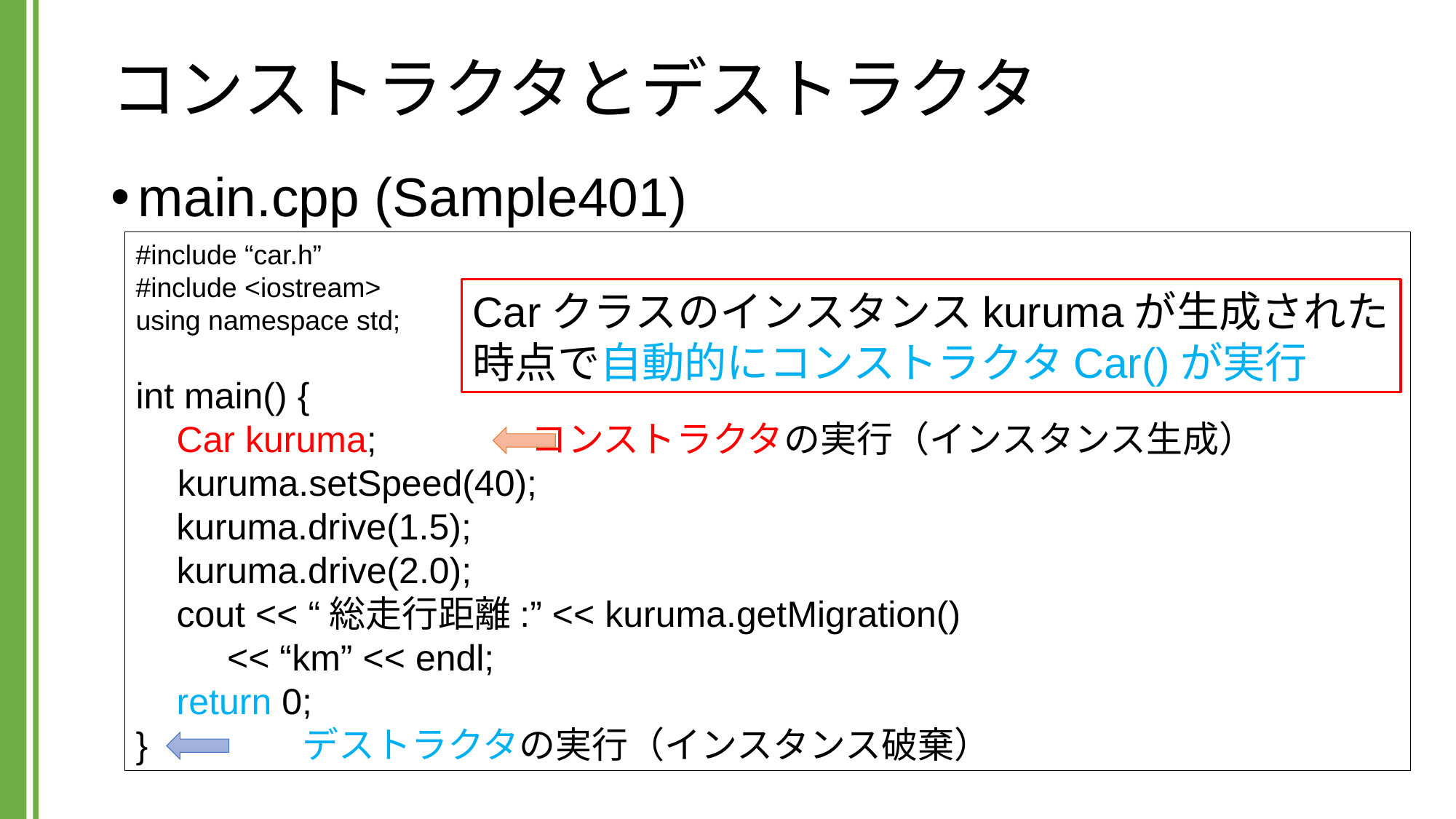

# コンストラクタとデストラクタ
main.cpp (Sample401)

#include “car.h”
#include <iostream>
using namespace std;
int main() {
    Car kuruma;　　　　コンストラクタの実行（インスタンス生成）
    kuruma.setSpeed(40);
    kuruma.drive(1.5);
    kuruma.drive(2.0);
    cout << “総走行距離:” << kuruma.getMigration()
         << “km” << endl;
    return 0;　　　　
}　　　　デストラクタの実行（インスタンス破棄）
Carクラスのインスタンスkurumaが生成された
時点で自動的にコンストラクタCar()が実行